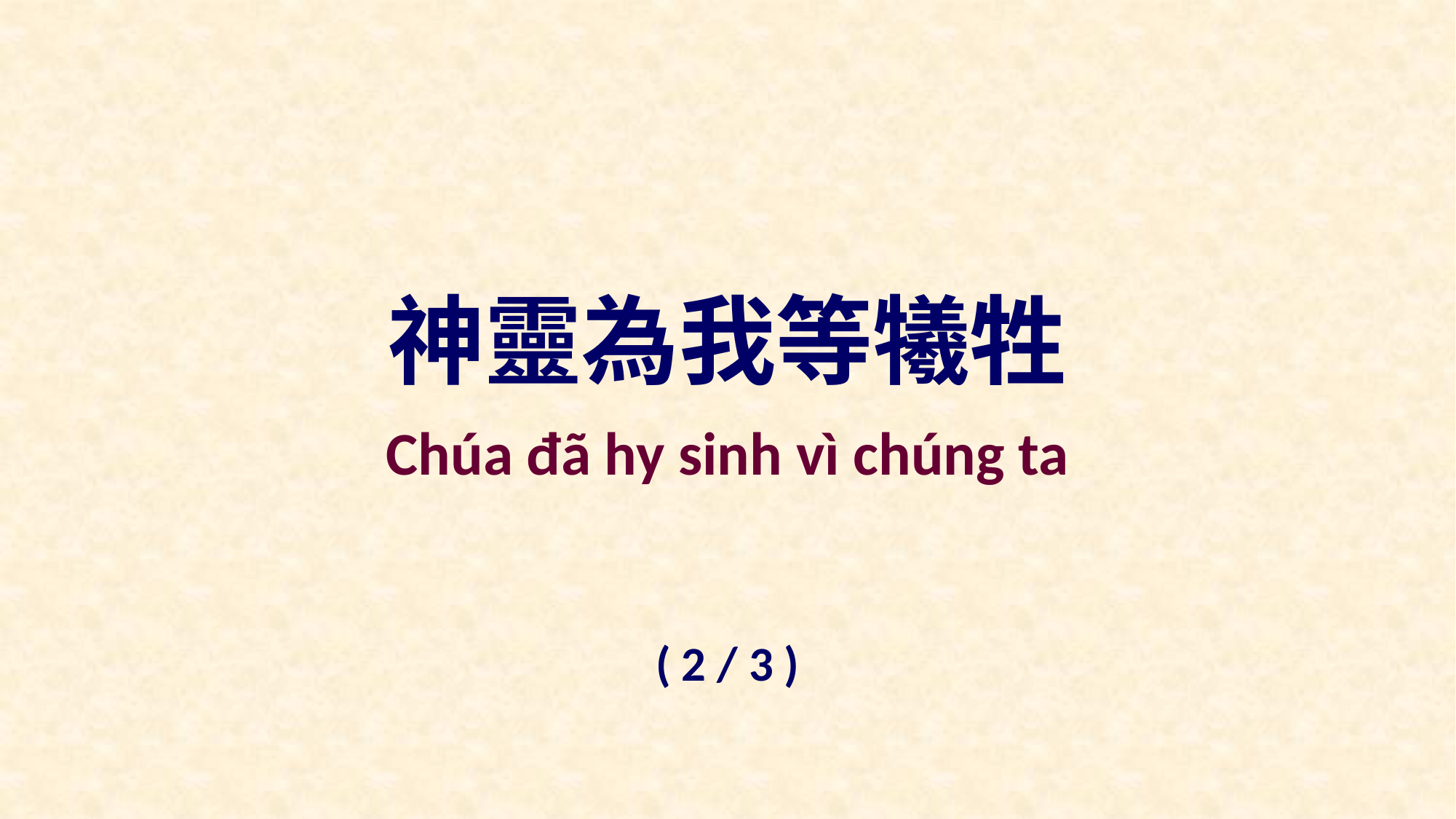

神靈為我等犧牲
Chúa đã hy sinh vì chúng ta
( 2 / 3 )